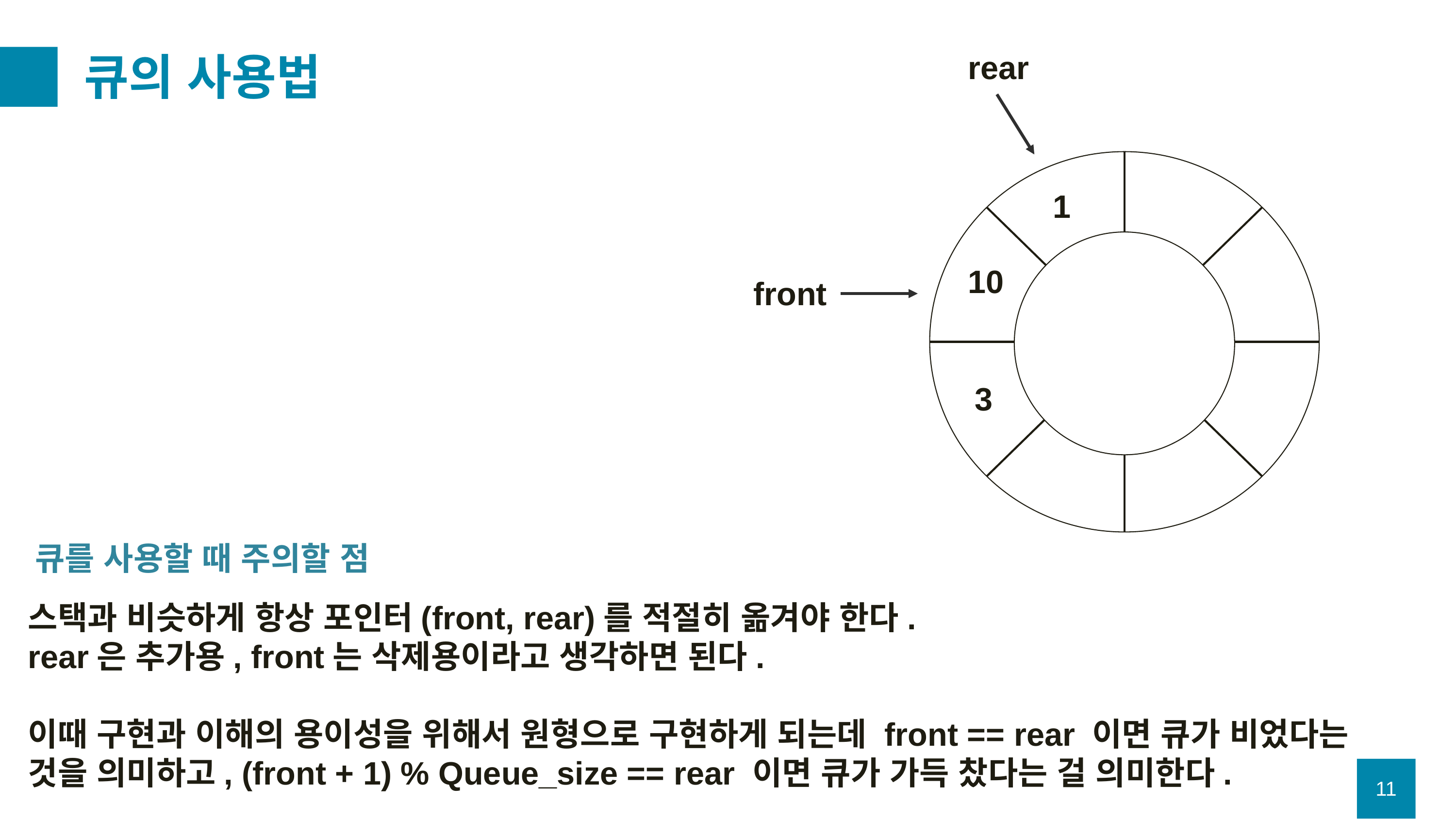

# 큐의 사용법
rear

1
10
front
3
큐를 사용할 때 주의할 점
스택과 비슷하게 항상 포인터(front, rear)를 적절히 옮겨야 한다.
rear은 추가용, front는 삭제용이라고 생각하면 된다.

이때 구현과 이해의 용이성을 위해서 원형으로 구현하게 되는데 front == rear 이면 큐가 비었다는 것을 의미하고, (front + 1) % Queue_size == rear 이면 큐가 가득 찼다는 걸 의미한다.
11